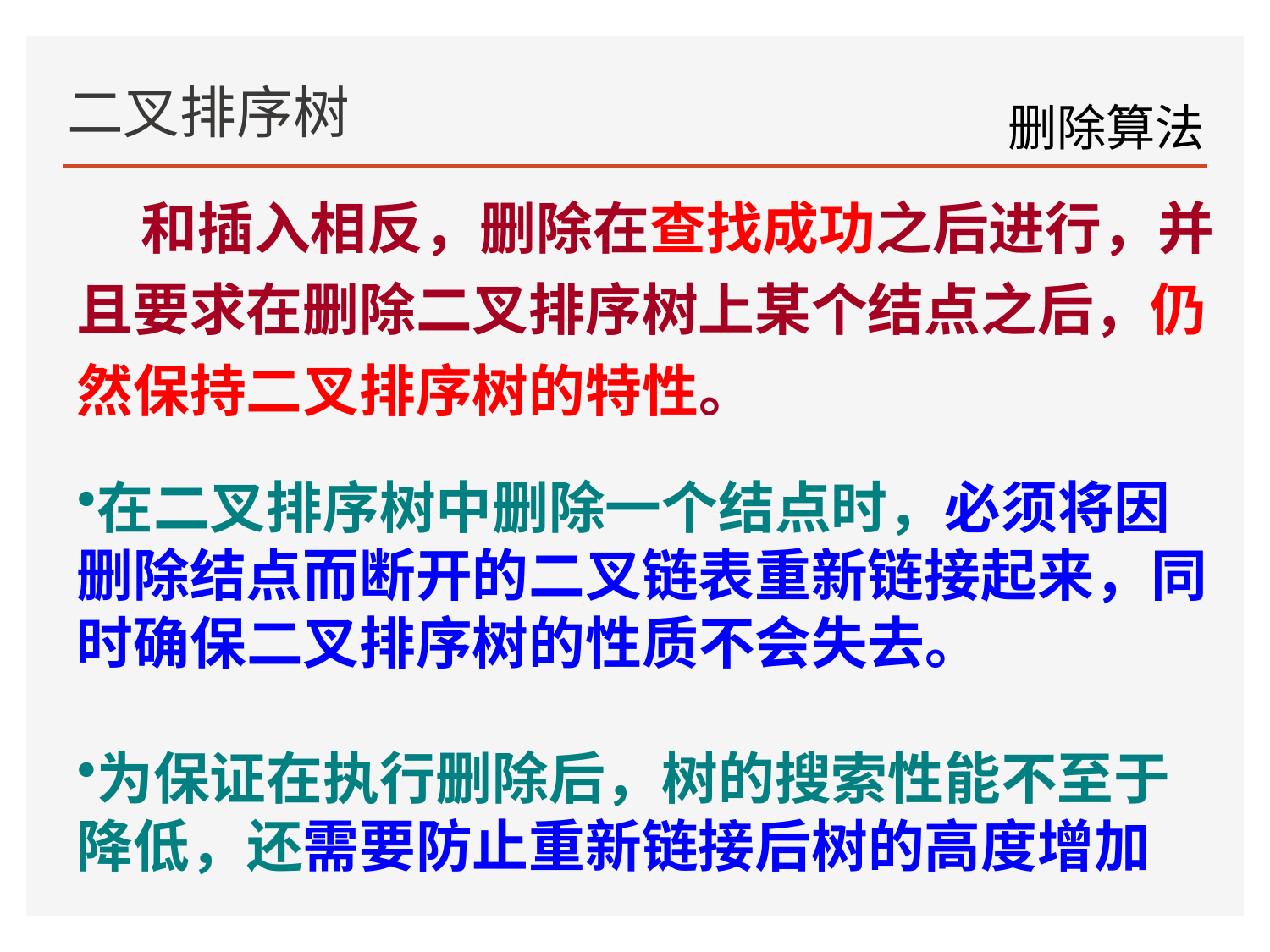

二叉排序树
删除算法
    和插入相反，删除在查找成功之后进行，并且要求在删除二叉排序树上某个结点之后，仍然保持二叉排序树的特性。
在二叉排序树中删除一个结点时，必须将因删除结点而断开的二叉链表重新链接起来，同时确保二叉排序树的性质不会失去。

为保证在执行删除后，树的搜索性能不至于降低，还需要防止重新链接后树的高度增加